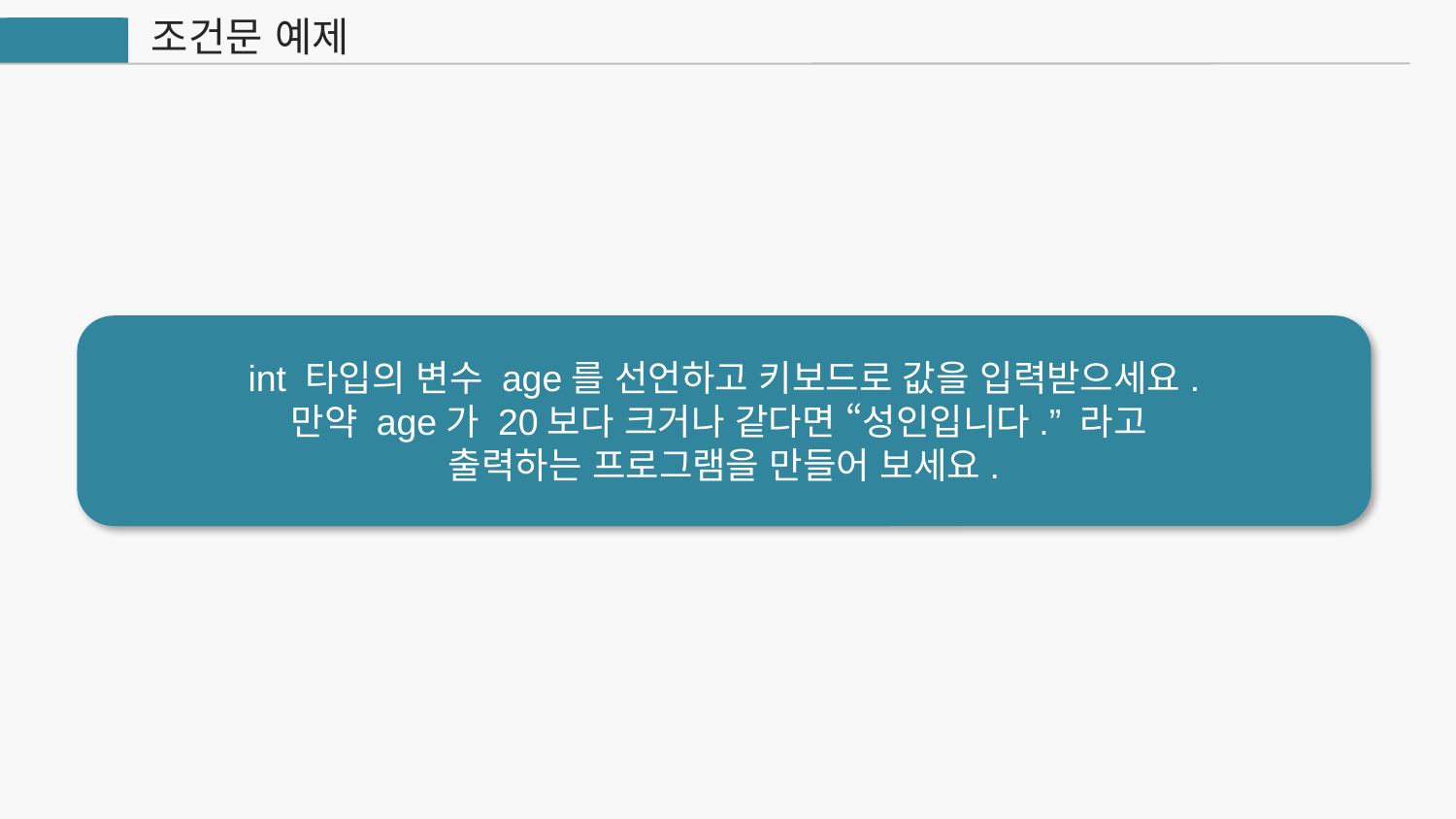

조건문 예제

자바
int 타입의 변수 age를 선언하고 키보드로 값을 입력받으세요.
만약 age가 20보다 크거나 같다면 “성인입니다.” 라고
출력하는 프로그램을 만들어 보세요.